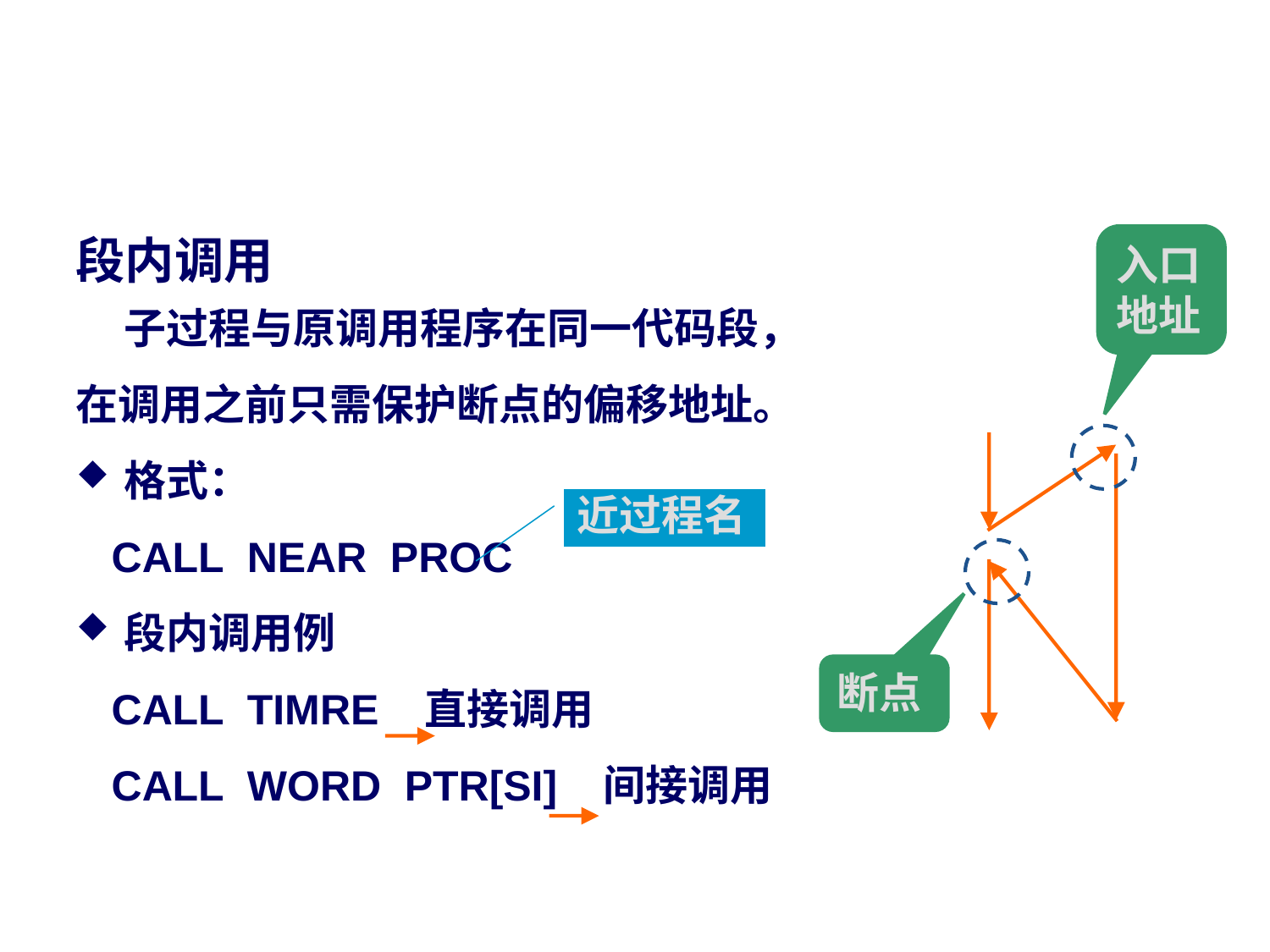

#
段内调用
    子过程与原调用程序在同一代码段，
在调用之前只需保护断点的偏移地址。
格式：
   CALL  NEAR  PROC
段内调用例
   CALL  TIMRE   直接调用
   CALL  WORD  PTR[SI]   间接调用
入口地址

近过程名

断点